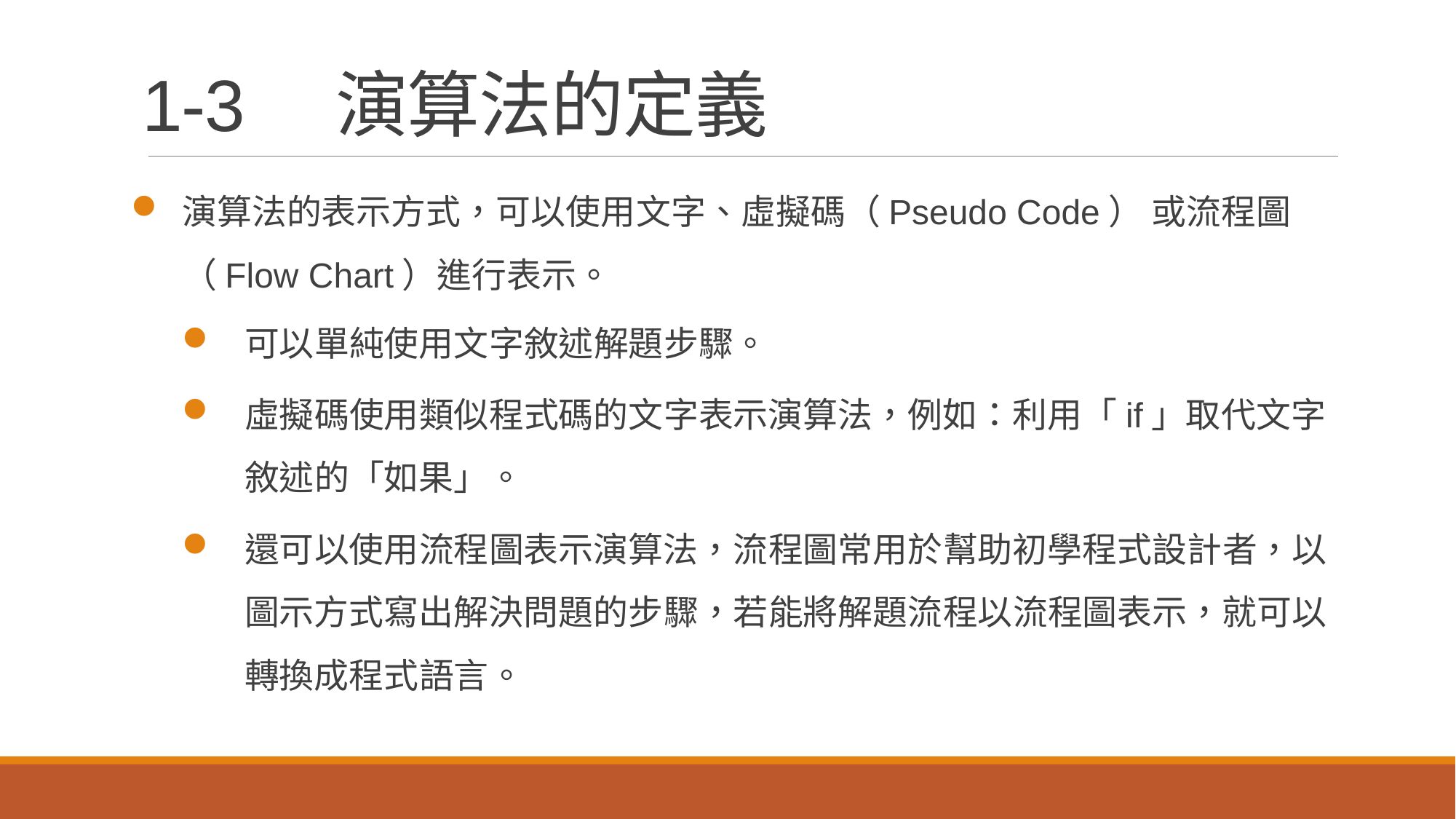

# 1-3　演算法的定義
演算法的表示方式，可以使用文字、虛擬碼（Pseudo Code） 或流程圖（Flow Chart）進行表示。
可以單純使用文字敘述解題步驟。
虛擬碼使用類似程式碼的文字表示演算法，例如：利用「if」取代文字敘述的「如果」。
還可以使用流程圖表示演算法，流程圖常用於幫助初學程式設計者，以圖示方式寫出解決問題的步驟，若能將解題流程以流程圖表示，就可以轉換成程式語言。